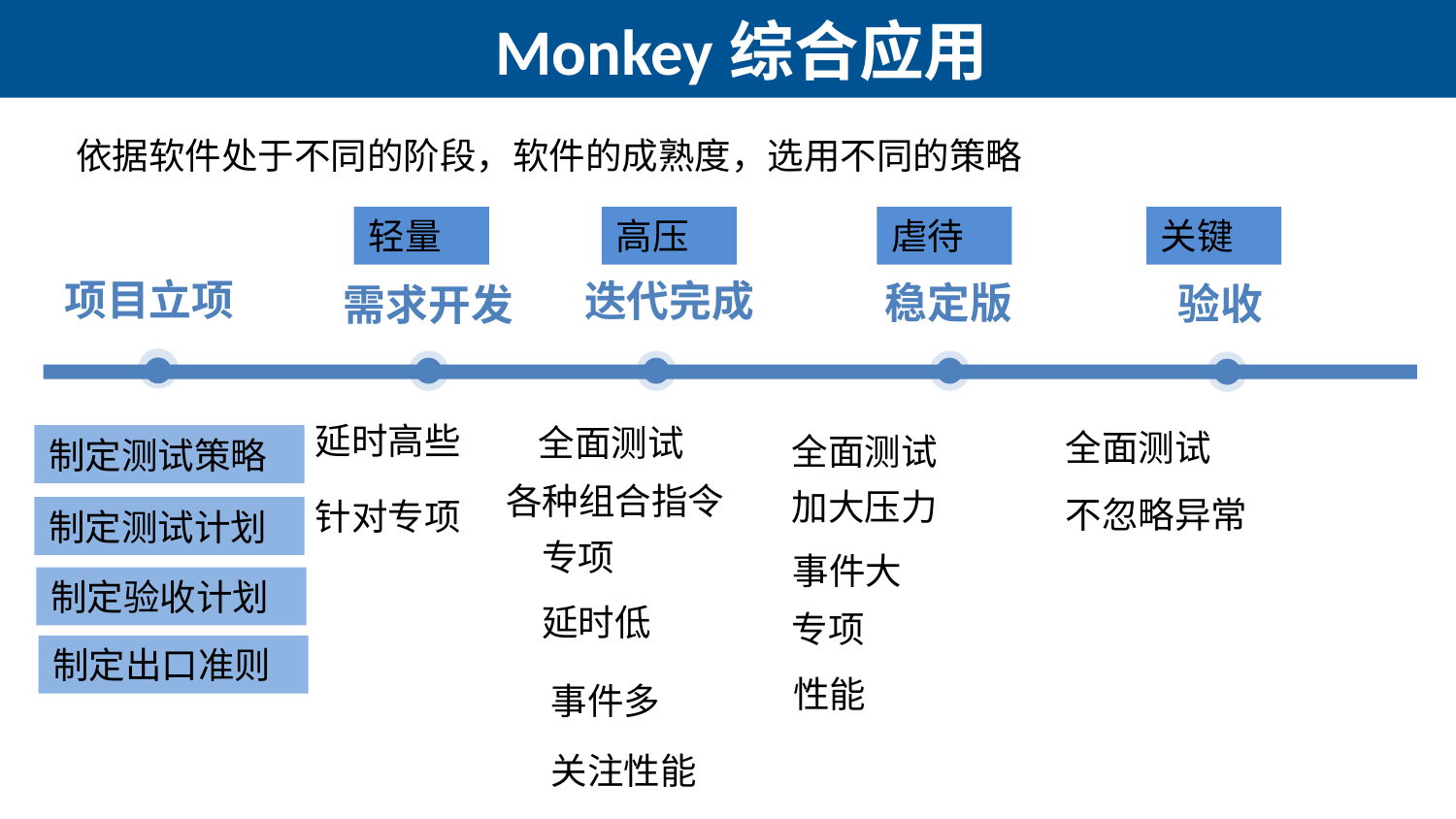

# Monkey综合应用
依据软件处于不同的阶段，软件的成熟度，选用不同的策略
轻量
高压
虐待
关键
项目立项
迭代完成
稳定版
验收
需求开发

延时高些
全面测试
全面测试
全面测试
制定测试策略
各种组合指令
加大压力
不忽略异常
针对专项
制定测试计划
专项
事件大
制定验收计划
延时低
专项
制定出口准则
性能
事件多
关注性能